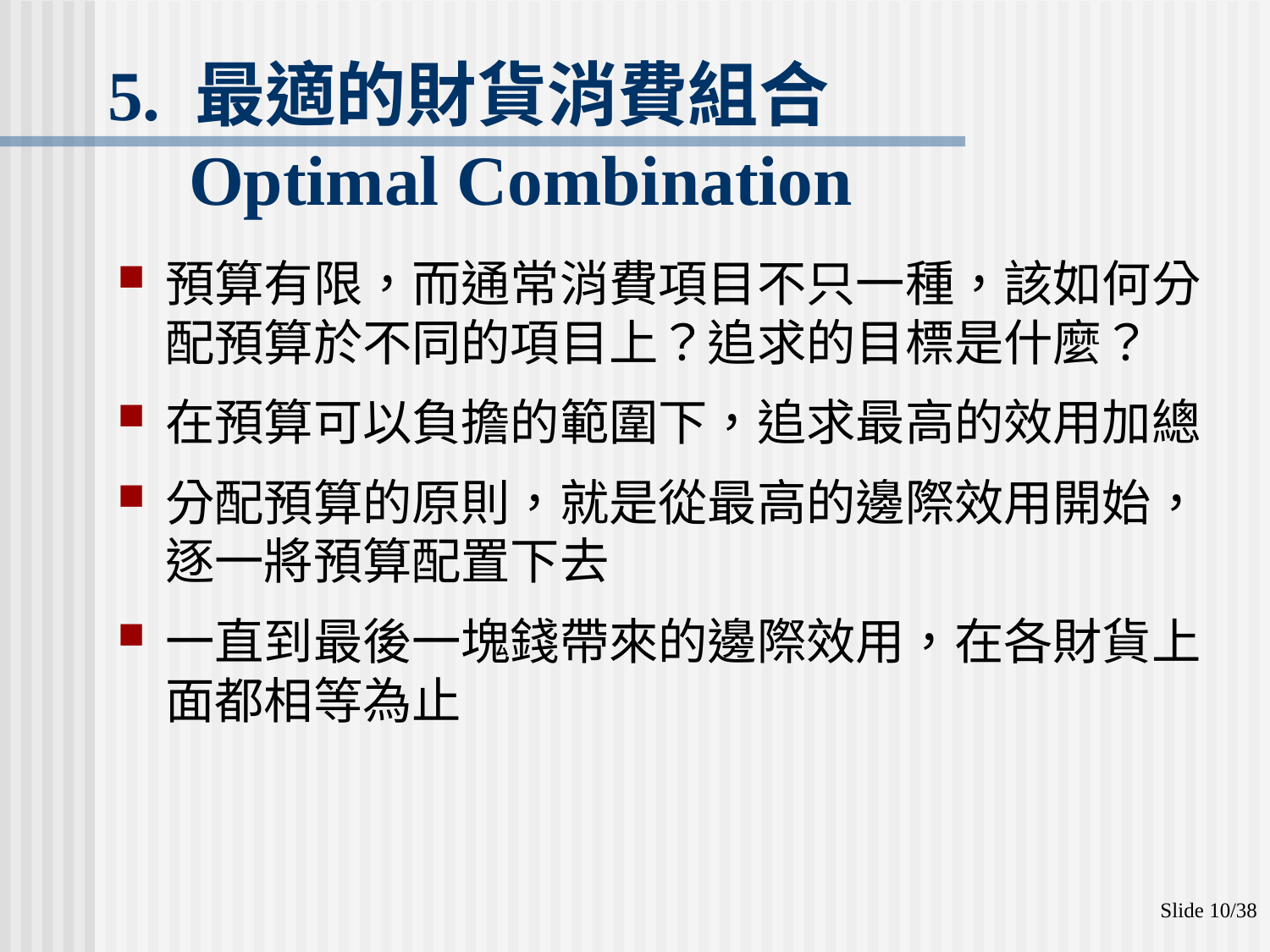

# 5. 最適的財貨消費組合 Optimal Combination
預算有限，而通常消費項目不只一種，該如何分配預算於不同的項目上？追求的目標是什麼？
在預算可以負擔的範圍下，追求最高的效用加總
分配預算的原則，就是從最高的邊際效用開始，逐一將預算配置下去
一直到最後一塊錢帶來的邊際效用，在各財貨上面都相等為止
Slide 10/38